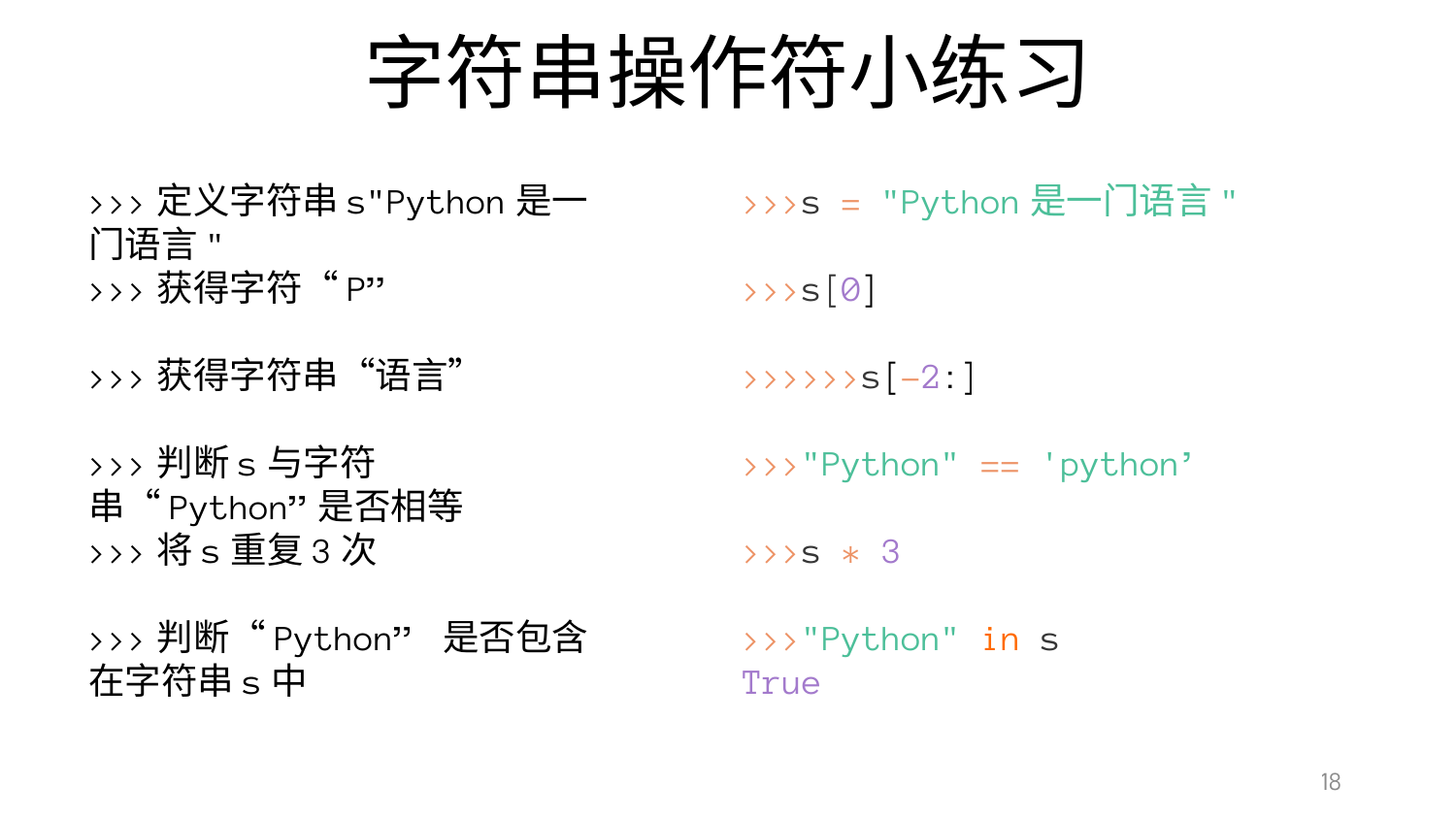

字符串操作符小练习
>>>定义字符串s"Python是一门语言"
>>>获得字符“P”

>>>获得字符串“语言”

>>>判断s与字符串“Python”是否相等
>>>将s重复3次

>>>判断“Python” 是否包含在字符串s中

>>>s = "Python是一门语言"

>>>s[0]

>>>>>>s[-2:]

>>>"Python" == 'python’

>>>s * 3

>>>"Python" in s
True

18